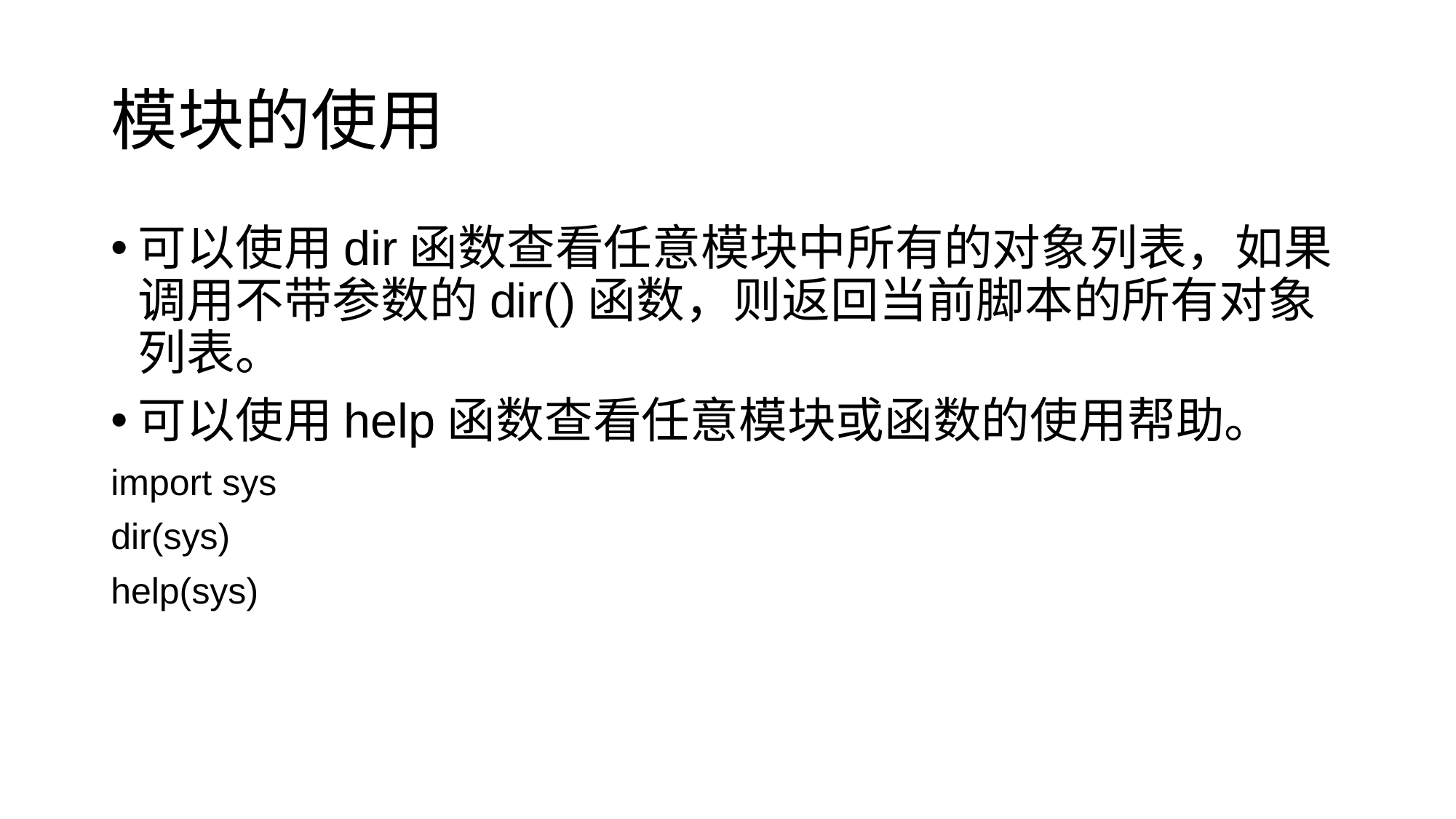

# 模块的使用
可以使用dir函数查看任意模块中所有的对象列表，如果调用不带参数的dir()函数，则返回当前脚本的所有对象列表。
可以使用help函数查看任意模块或函数的使用帮助。
import sys
dir(sys)
help(sys)